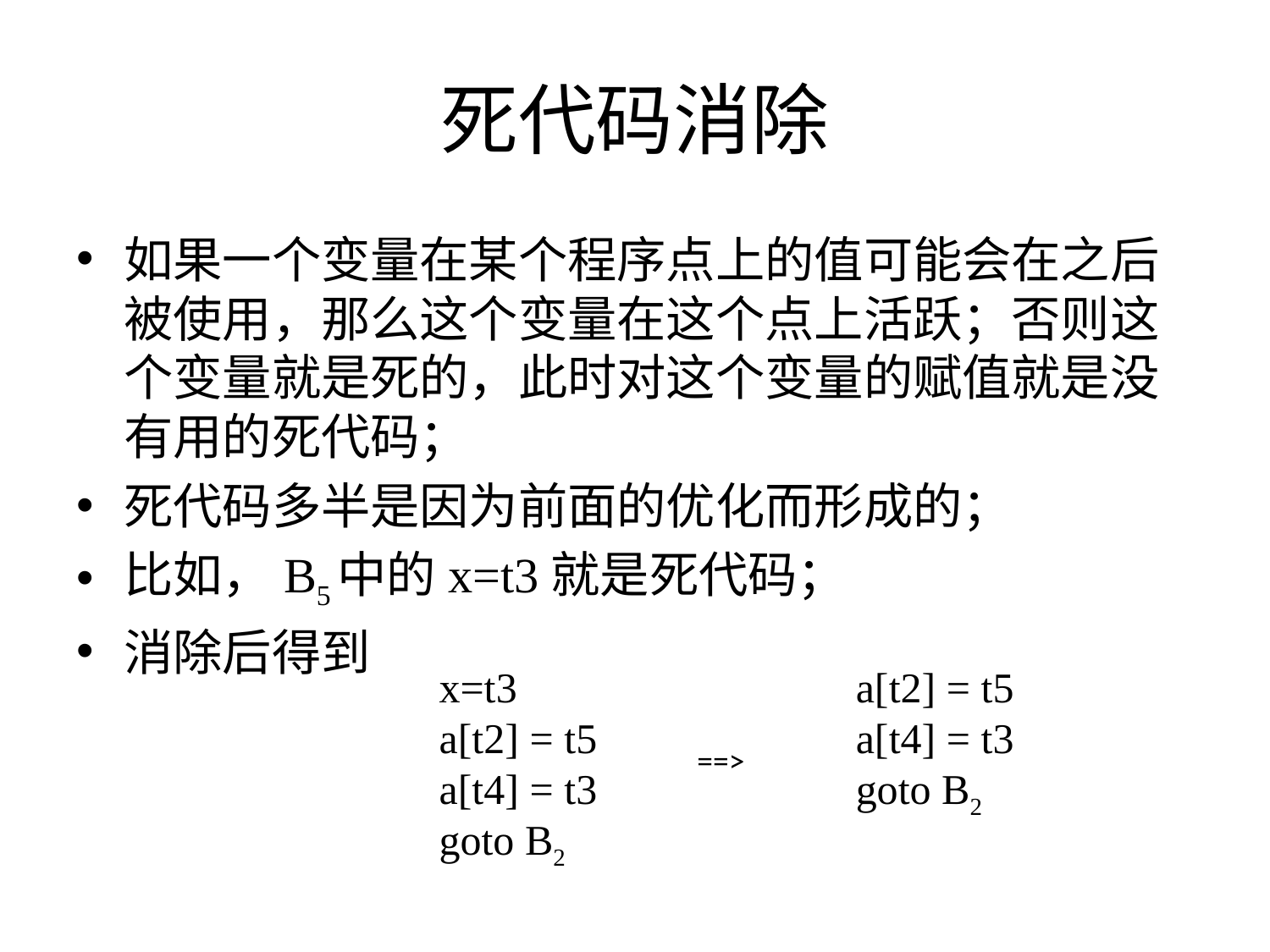

# 死代码消除
如果一个变量在某个程序点上的值可能会在之后被使用，那么这个变量在这个点上活跃；否则这个变量就是死的，此时对这个变量的赋值就是没有用的死代码；
死代码多半是因为前面的优化而形成的；
比如，B5中的x=t3就是死代码；
消除后得到
x=t3
a[t2] = t5
a[t4] = t3
goto B2

a[t2] = t5
a[t4] = t3
goto B2

==>